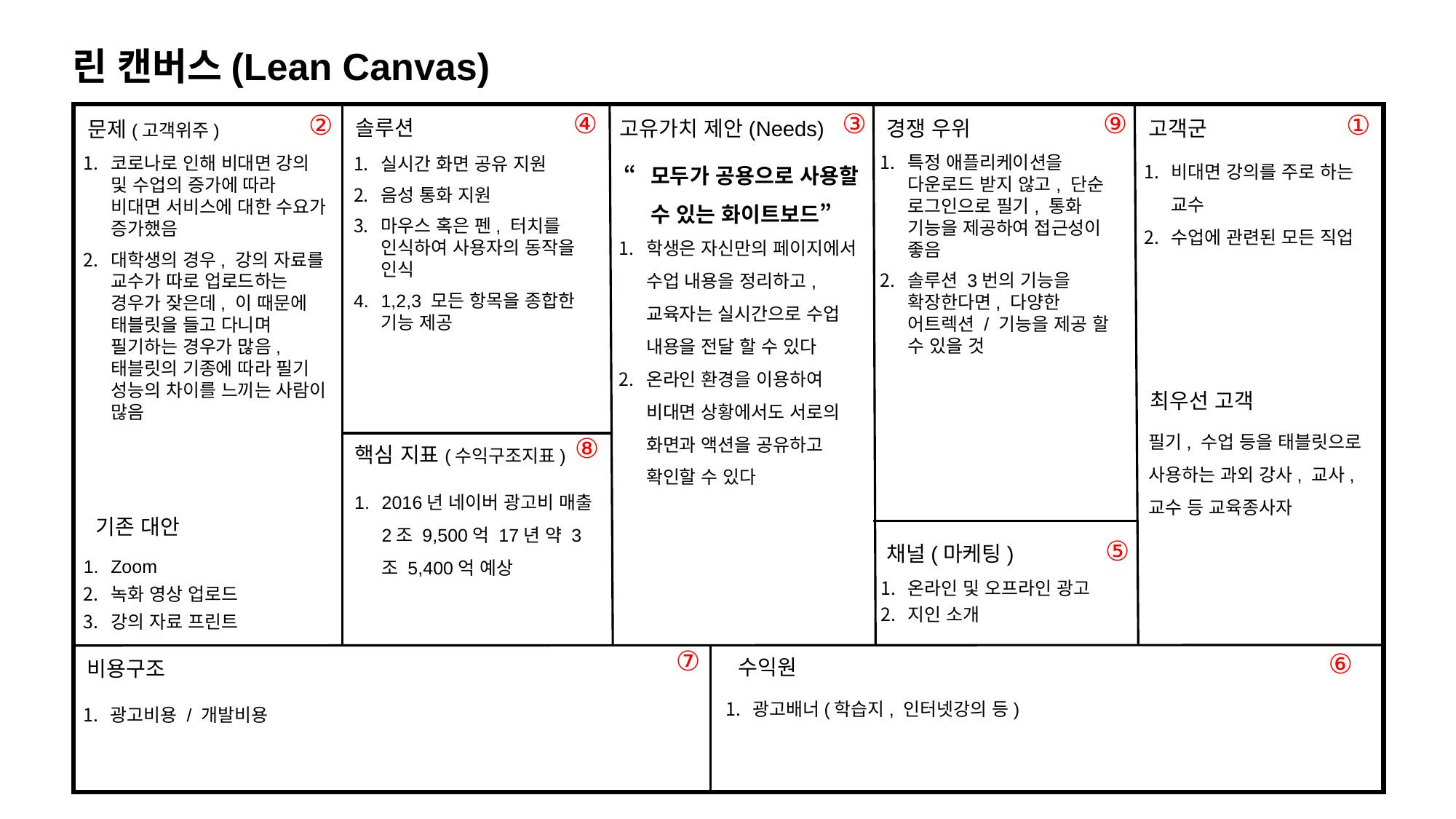

린 캔버스(Lean Canvas)
④
③
⑨
①
②

솔루션
경쟁 우위
고객군
고유가치 제안(Needs)
문제(고객위주)
“모두가 공용으로 사용할 수 있는 화이트보드”
학생은 자신만의 페이지에서 수업 내용을 정리하고, 교육자는 실시간으로 수업 내용을 전달 할 수 있다
온라인 환경을 이용하여 비대면 상황에서도 서로의 화면과 액션을 공유하고 확인할 수 있다
비대면 강의를 주로 하는 교수
수업에 관련된 모든 직업

특정 애플리케이션을 다운로드 받지 않고, 단순 로그인으로 필기, 통화 기능을 제공하여 접근성이 좋음
솔루션 3번의 기능을 확장한다면, 다양한 어트렉션 / 기능을 제공 할 수 있을 것

코로나로 인해 비대면 강의 및 수업의 증가에 따라 비대면 서비스에 대한 수요가 증가했음
대학생의 경우, 강의 자료를 교수가 따로 업로드하는 경우가 잦은데, 이 때문에 태블릿을 들고 다니며 필기하는 경우가 많음, 태블릿의 기종에 따라 필기 성능의 차이를 느끼는 사람이 많음
실시간 화면 공유 지원
음성 통화 지원
마우스 혹은 펜, 터치를 인식하여 사용자의 동작을 인식
1,2,3 모든 항목을 종합한 기능 제공
최우선 고객
필기, 수업 등을 태블릿으로 사용하는 과외 강사, 교사, 교수 등 교육종사자
⑧
핵심 지표(수익구조지표)
2016년 네이버 광고비 매출 2조 9,500억 17년 약 3조 5,400억 예상
 기존 대안
⑤
채널(마케팅)
Zoom
녹화 영상 업로드
강의 자료 프린트
온라인 및 오프라인 광고
지인 소개
⑦
⑥
수익원
비용구조
광고배너(학습지, 인터넷강의 등)
광고비용 / 개발비용